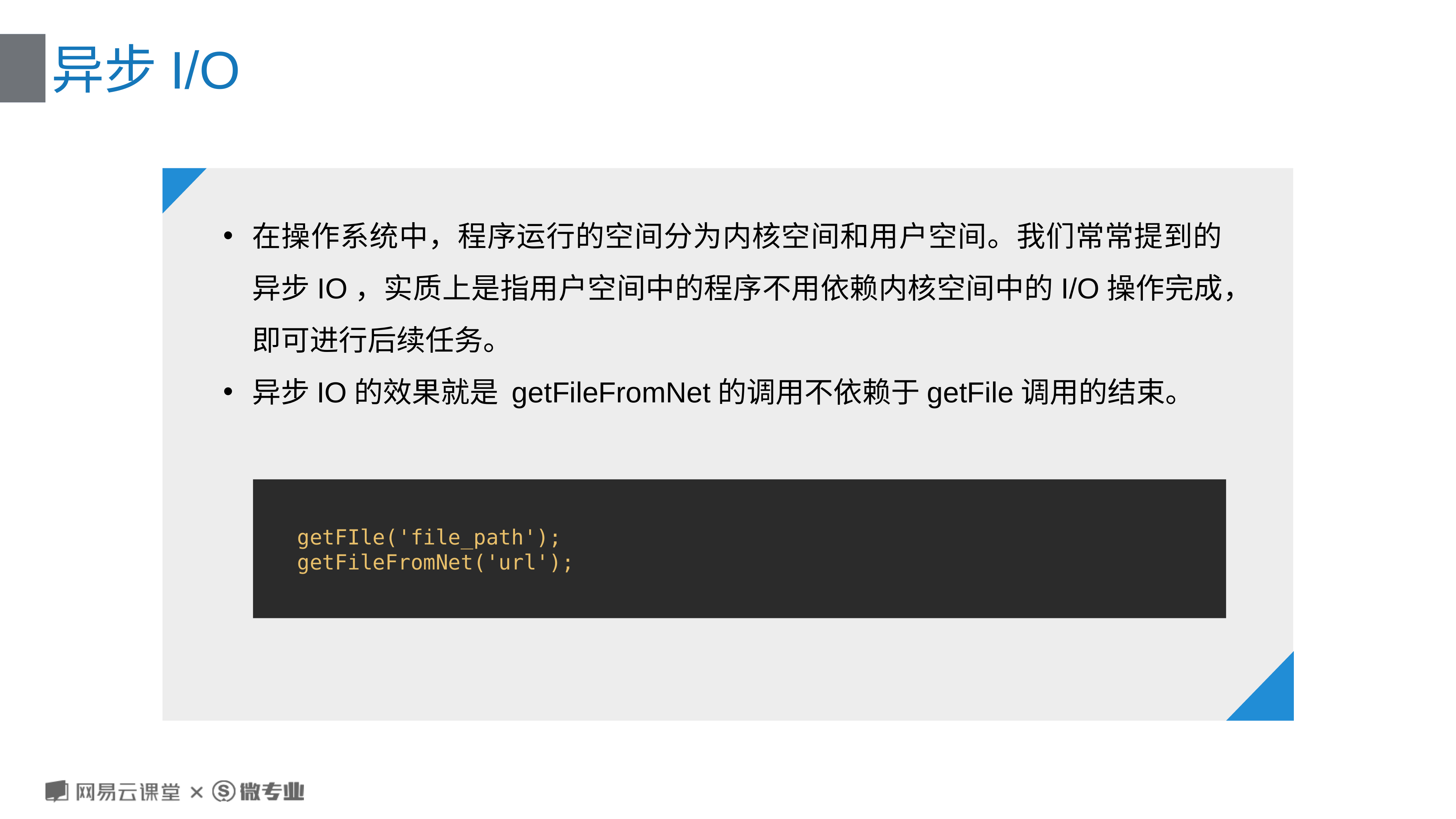

# 异步I/O

在操作系统中，程序运行的空间分为内核空间和用户空间。我们常常提到的异步IO，实质上是指用户空间中的程序不用依赖内核空间中的I/O操作完成，即可进行后续任务。
异步IO的效果就是 getFileFromNet的调用不依赖于getFile调用的结束。
getFIle('file_path');
getFileFromNet('url');